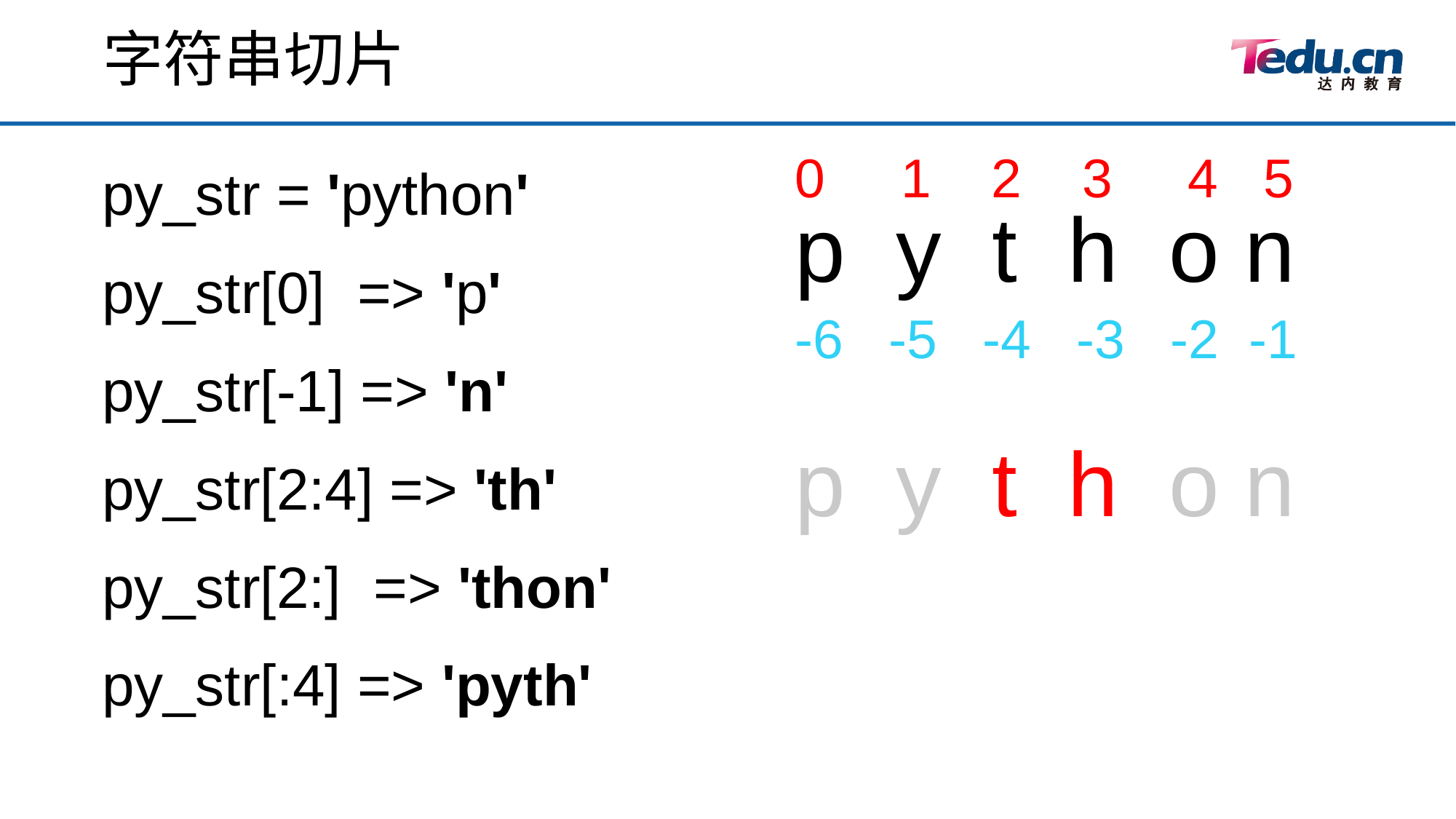

字符串切片
0     1    2    3     4   5
py_str = 'python'
py_str[0]  => 'p'
py_str[-1] => 'n'
py_str[2:4] => 'th'
py_str[2:]  => 'thon'
py_str[:4] => 'pyth'
p  y  t  h  o n
-6   -5   -4   -3   -2  -1
p  y  t  h  o n